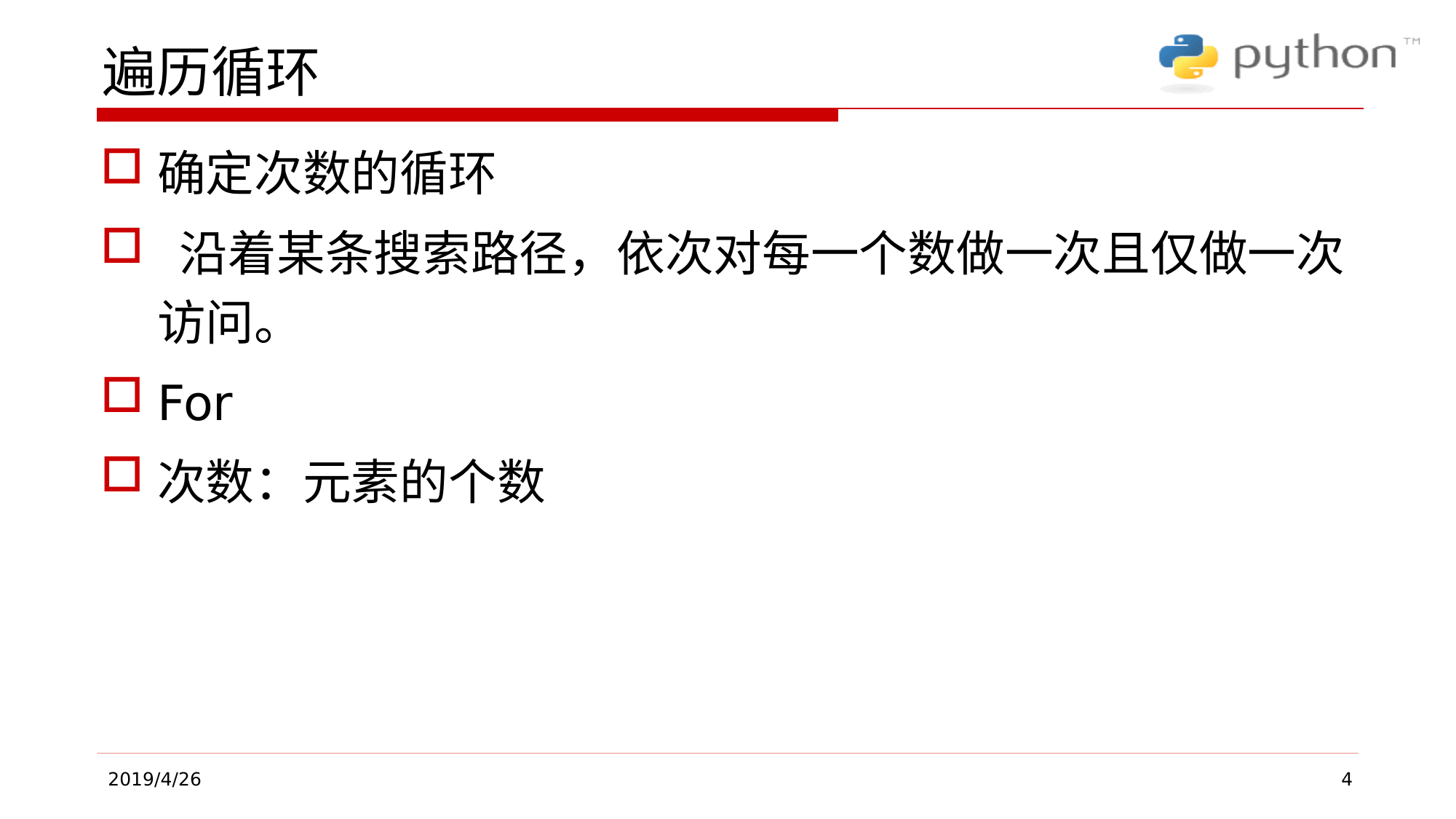

# 遍历循环
确定次数的循环
 沿着某条搜索路径，依次对每一个数做一次且仅做一次访问。
For
次数：元素的个数
4
2019/4/26